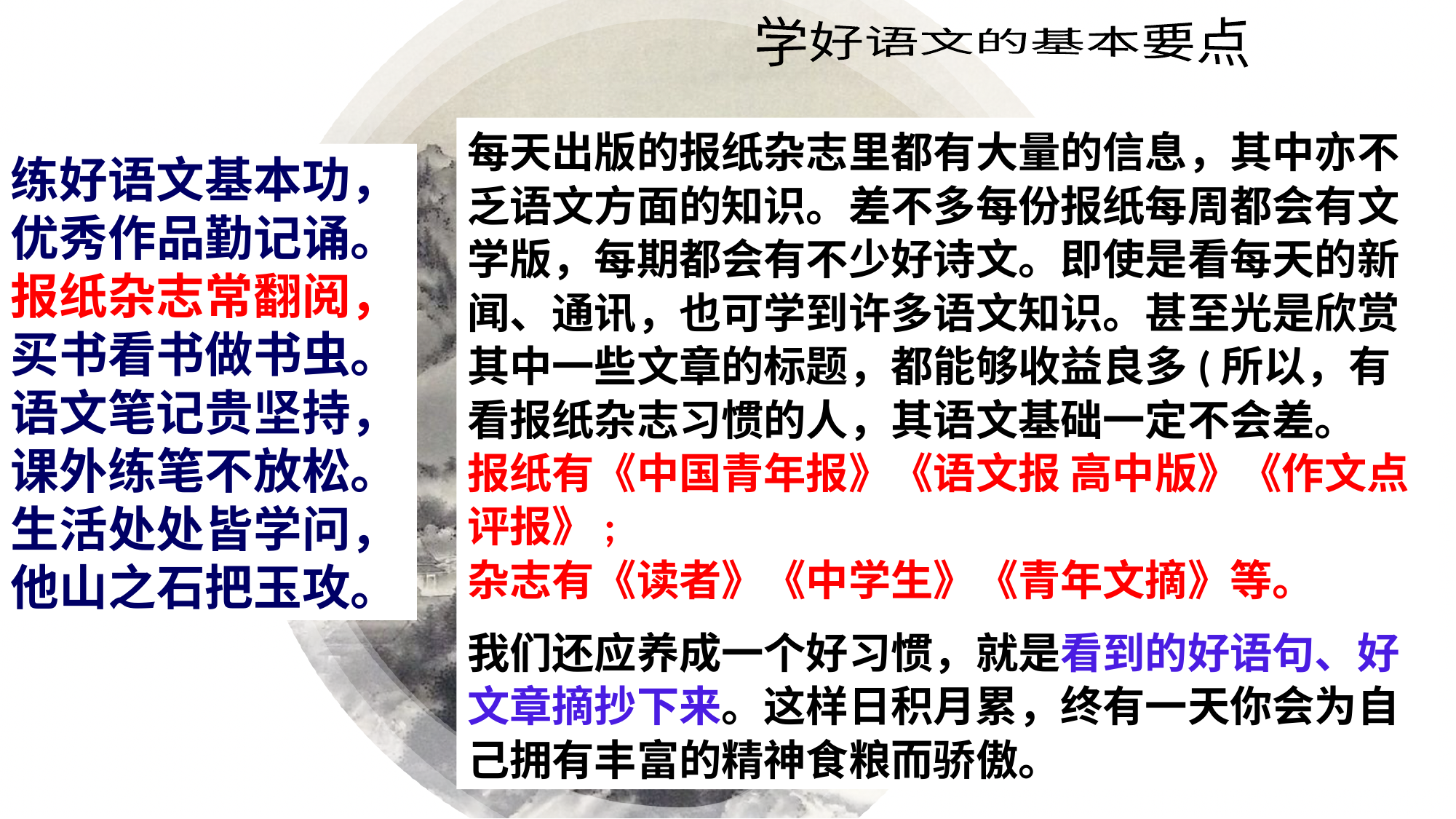

学好语文的基本要点
每天出版的报纸杂志里都有大量的信息，其中亦不乏语文方面的知识。差不多每份报纸每周都会有文学版，每期都会有不少好诗文。即使是看每天的新闻、通讯，也可学到许多语文知识。甚至光是欣赏其中一些文章的标题，都能够收益良多(所以，有看报纸杂志习惯的人，其语文基础一定不会差。
报纸有《中国青年报》《语文报 高中版》《作文点评报》;
杂志有《读者》《中学生》《青年文摘》等。

我们还应养成一个好习惯，就是看到的好语句、好文章摘抄下来。这样日积月累，终有一天你会为自己拥有丰富的精神食粮而骄傲。
练好语文基本功，
优秀作品勤记诵。
报纸杂志常翻阅，
买书看书做书虫。
语文笔记贵坚持，
课外练笔不放松。
生活处处皆学问，
他山之石把玉攻。